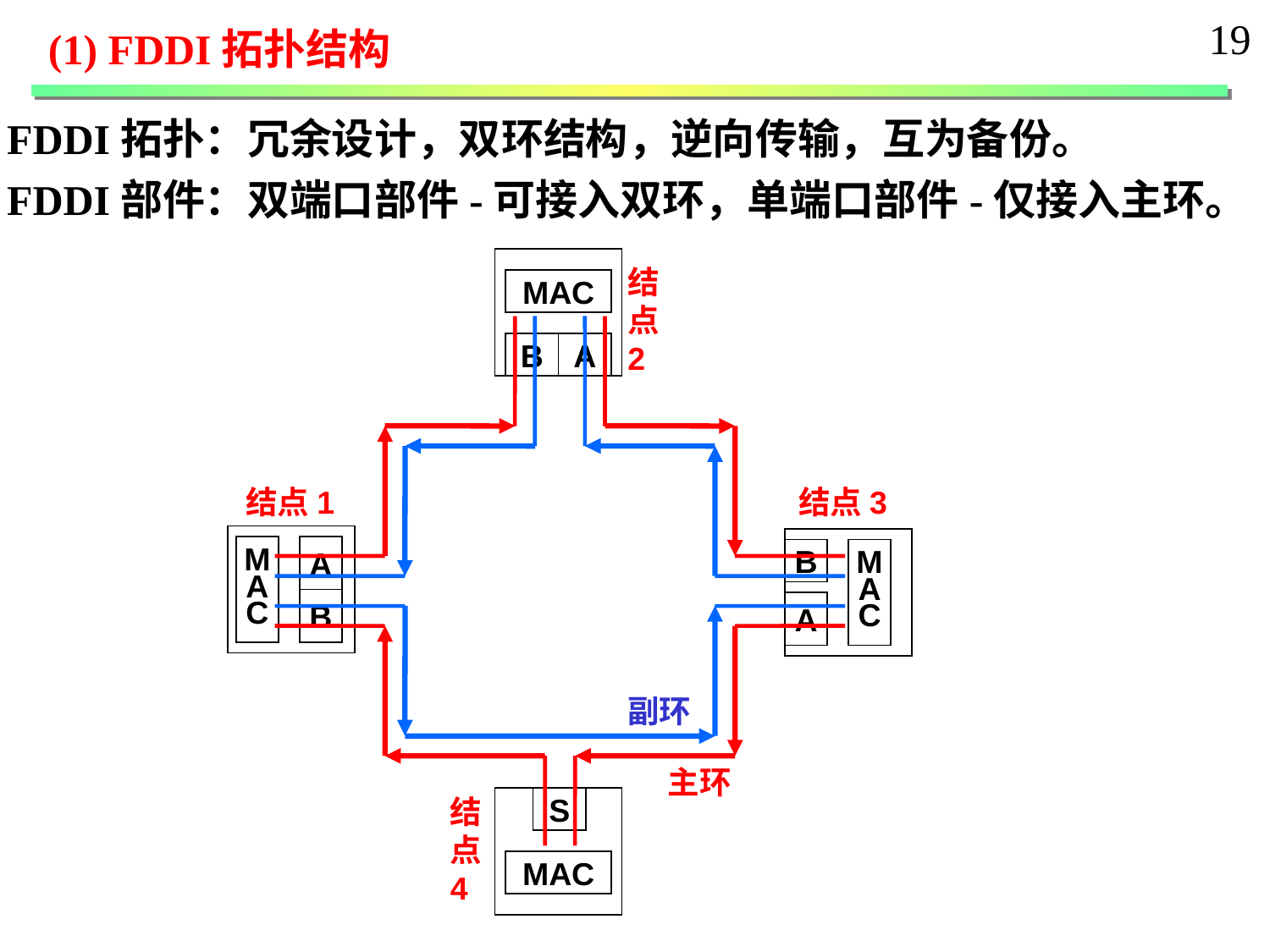

(1) FDDI拓扑结构
19

FDDI拓扑：冗余设计，双环结构，逆向传输，互为备份。
FDDI部件：双端口部件-可接入双环，单端口部件-仅接入主环。

结
点
2
MAC
B
A

结点1
结点3

M
A
C
A
B
M
A
C

B
A

副环

主环
结
点
4

S

MAC